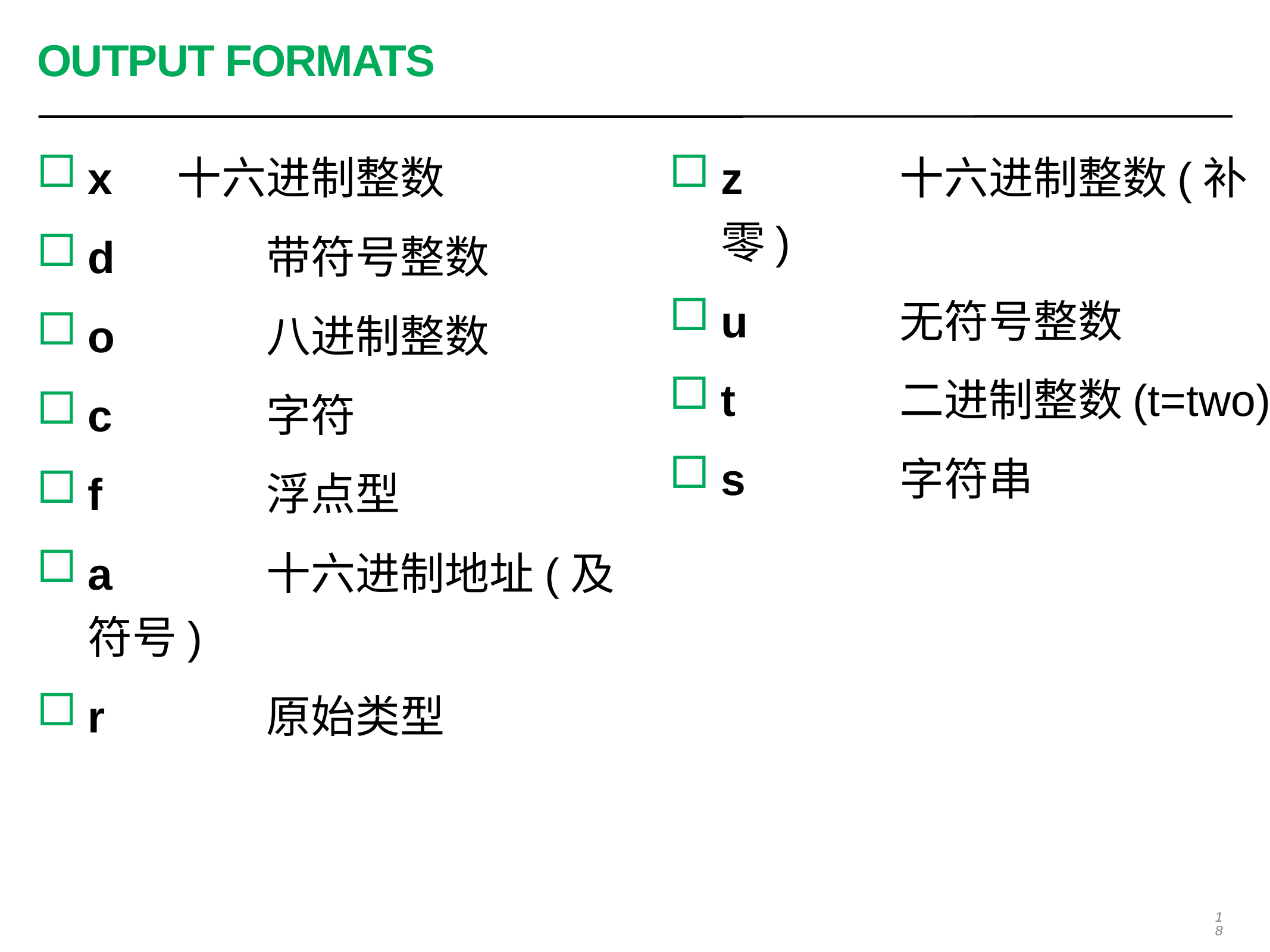

# Output Formats
x 	十六进制整数
d		带符号整数
o		八进制整数
c		字符
f		浮点型
a		十六进制地址(及符号)
r		原始类型

z 		十六进制整数(补零)
u		无符号整数
t		二进制整数(t=two)
s		字符串

18